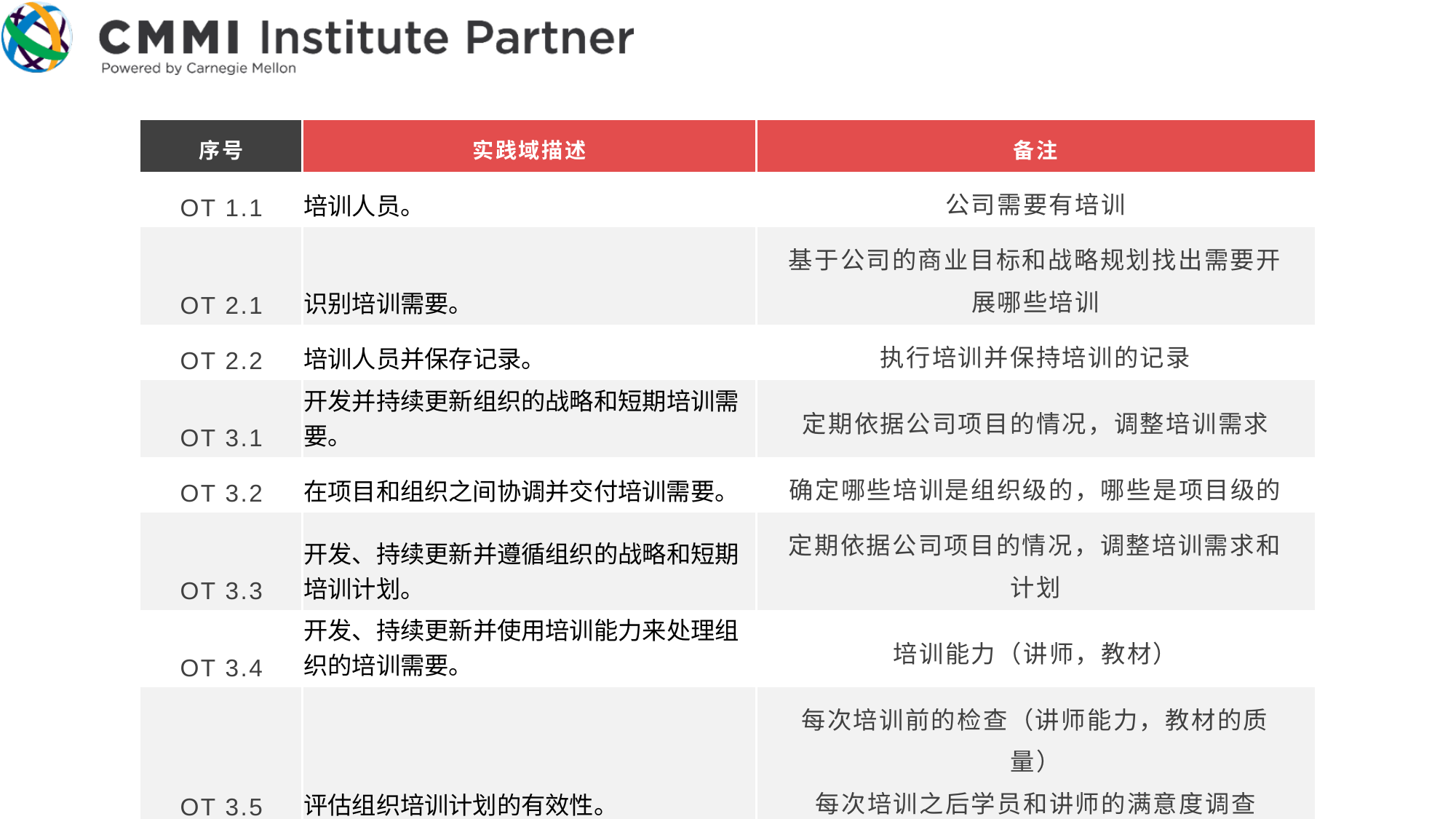

| 序号 | 实践域描述 | 备注 |
| --- | --- | --- |
| OT 1.1 | 培训人员。 | 公司需要有培训 |
| OT 2.1 | 识别培训需要。 | 基于公司的商业目标和战略规划找出需要开展哪些培训 |
| OT 2.2 | 培训人员并保存记录。 | 执行培训并保持培训的记录 |
| OT 3.1 | 开发并持续更新组织的战略和短期培训需要。 | 定期依据公司项目的情况，调整培训需求 |
| OT 3.2 | 在项目和组织之间协调并交付培训需要。 | 确定哪些培训是组织级的，哪些是项目级的 |
| OT 3.3 | 开发、持续更新并遵循组织的战略和短期培训计划。 | 定期依据公司项目的情况，调整培训需求和计划 |
| OT 3.4 | 开发、持续更新并使用培训能力来处理组织的培训需要。 | 培训能力（讲师，教材） |
| OT 3.5 | 评估组织培训计划的有效性。 | 每次培训前的检查（讲师能力，教材的质量） 每次培训之后学员和讲师的满意度调查 |
| OT 3.6 | 记录、持续更新并使用组织培训记录集。 | 所有开展的培训记录 |